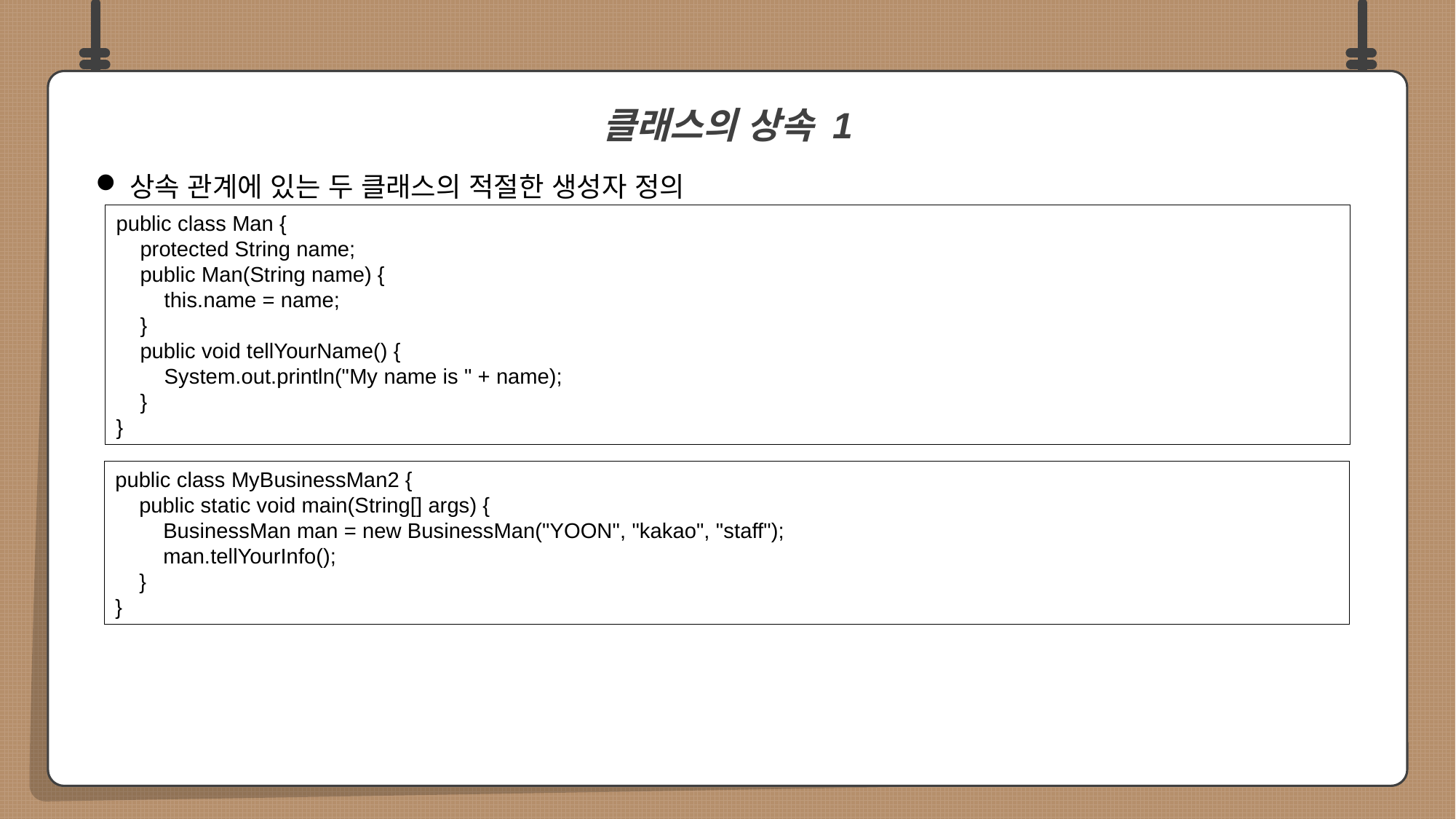

상속 관계에 있는 두 클래스의 적절한 생성자 정의
클래스의 상속 1

public class Man {
    protected String name;
    public Man(String name) {
        this.name = name;
    }
    public void tellYourName() {
        System.out.println("My name is " + name);
    }
}
public class MyBusinessMan2 {
    public static void main(String[] args) {
        BusinessMan man = new BusinessMan("YOON", "kakao", "staff");
        man.tellYourInfo();
    }
}